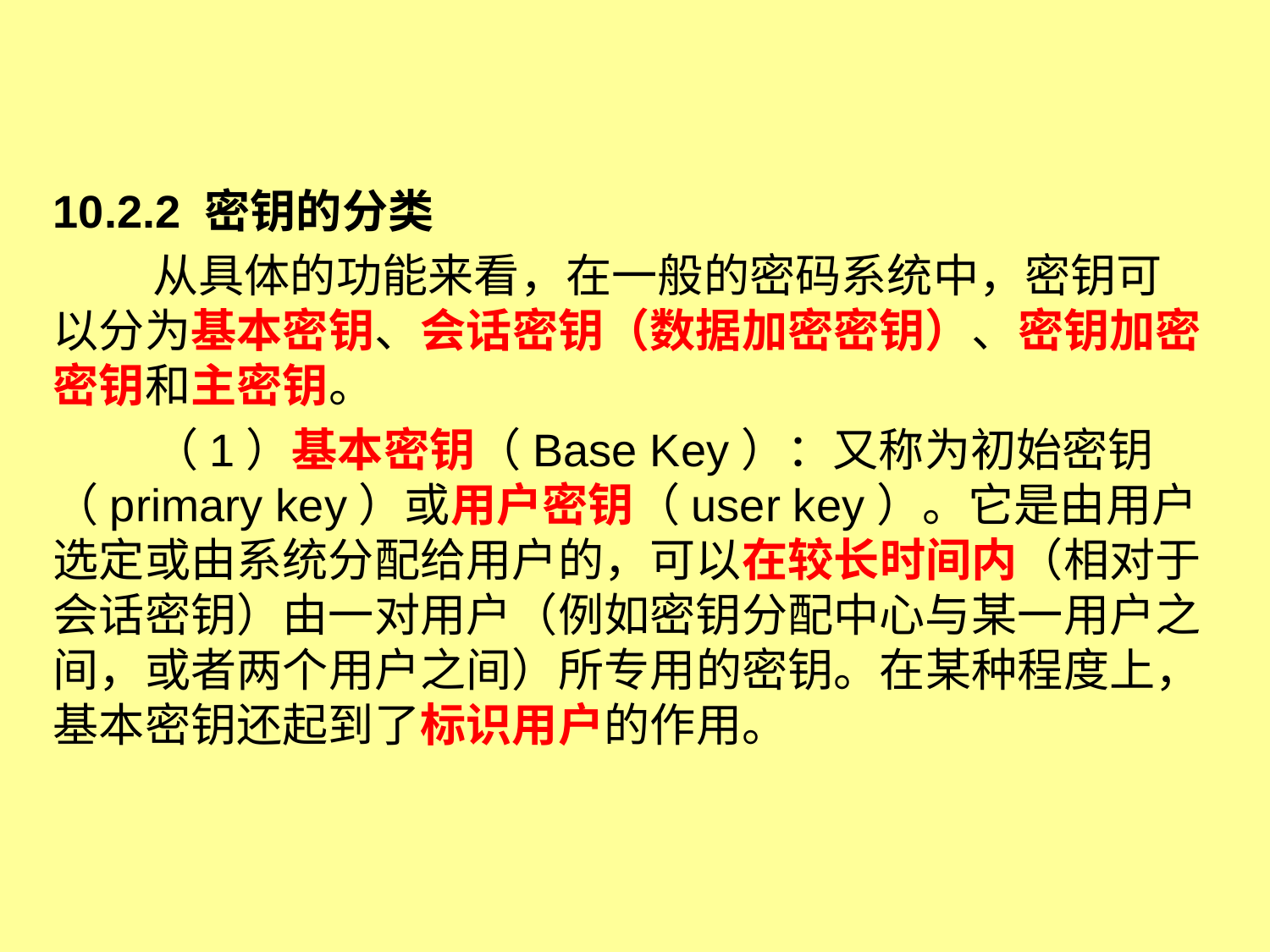

#
10.2.2 密钥的分类
从具体的功能来看，在一般的密码系统中，密钥可以分为基本密钥、会话密钥（数据加密密钥）、密钥加密密钥和主密钥。
（1）基本密钥（Base Key）：又称为初始密钥（primary key）或用户密钥（user key）。它是由用户选定或由系统分配给用户的，可以在较长时间内（相对于会话密钥）由一对用户（例如密钥分配中心与某一用户之间，或者两个用户之间）所专用的密钥。在某种程度上，基本密钥还起到了标识用户的作用。